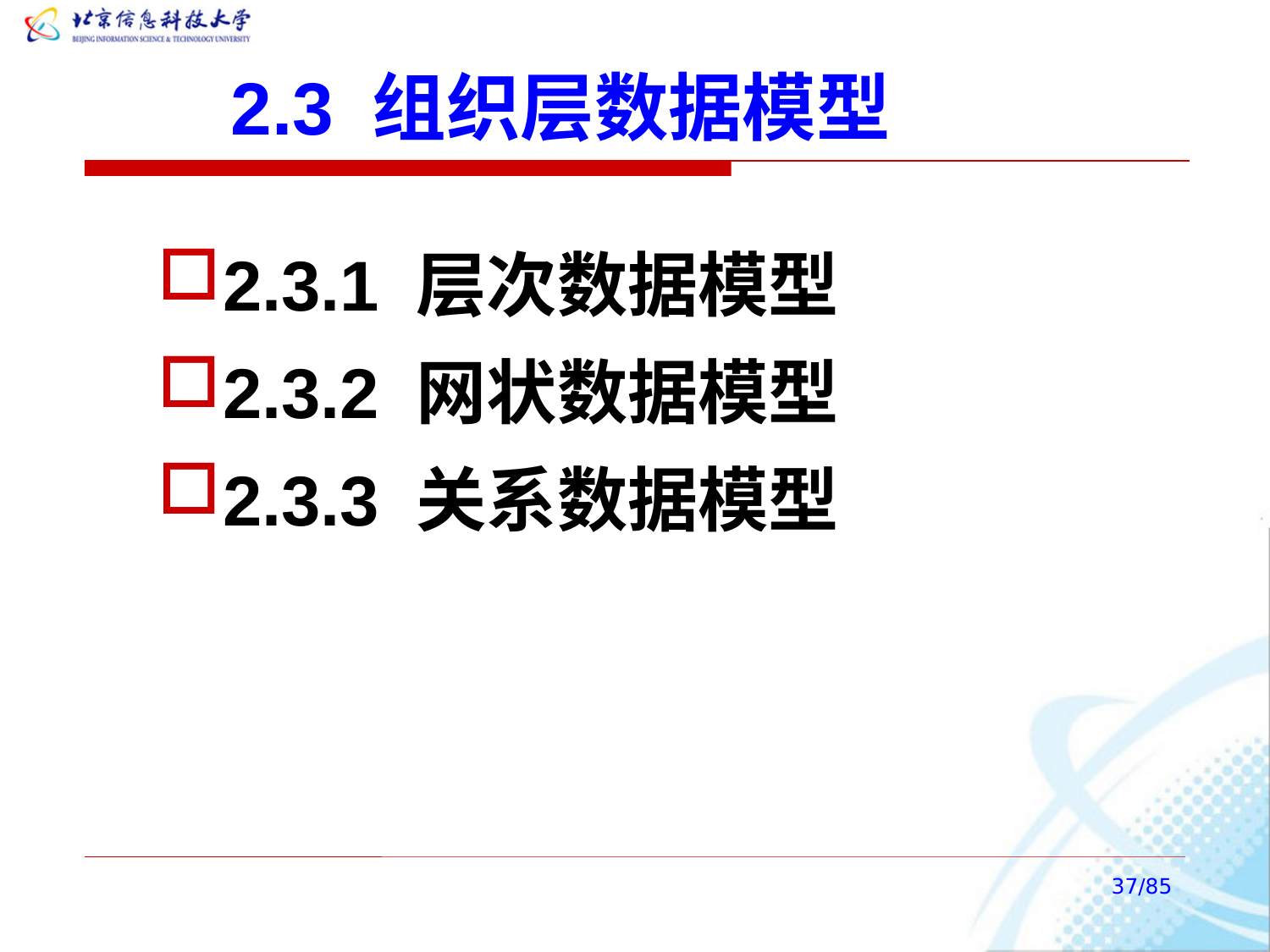

# 2.3 组织层数据模型
2.3.1 层次数据模型
2.3.2 网状数据模型
2.3.3 关系数据模型

37/85